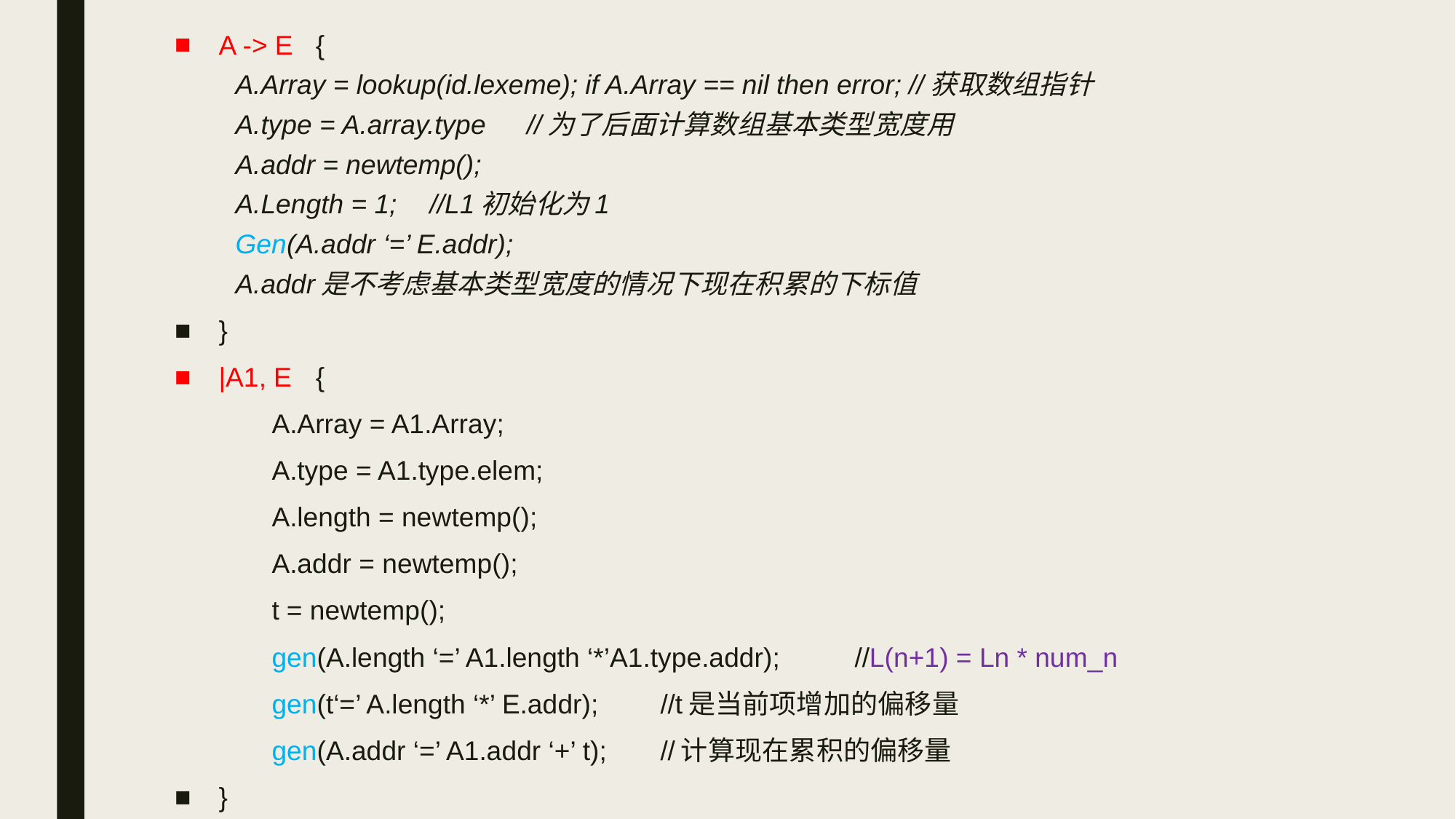

A -> E	{
A.Array = lookup(id.lexeme); if A.Array == nil then error; //获取数组指针
A.type = A.array.type		//为了后面计算数组基本类型宽度用
A.addr = newtemp();
A.Length = 1;	//L1初始化为1
Gen(A.addr ‘=’ E.addr);
A.addr是不考虑基本类型宽度的情况下现在积累的下标值
}
|A1, E	{
	A.Array = A1.Array;
	A.type = A1.type.elem;
	A.length = newtemp();
	A.addr = newtemp();
	t = newtemp();
	gen(A.length ‘=’ A1.length ‘*’A1.type.addr);	//L(n+1) = Ln * num_n
	gen(t‘=’ A.length ‘*’ E.addr);	//t是当前项增加的偏移量
	gen(A.addr ‘=’ A1.addr ‘+’ t);	//计算现在累积的偏移量
}